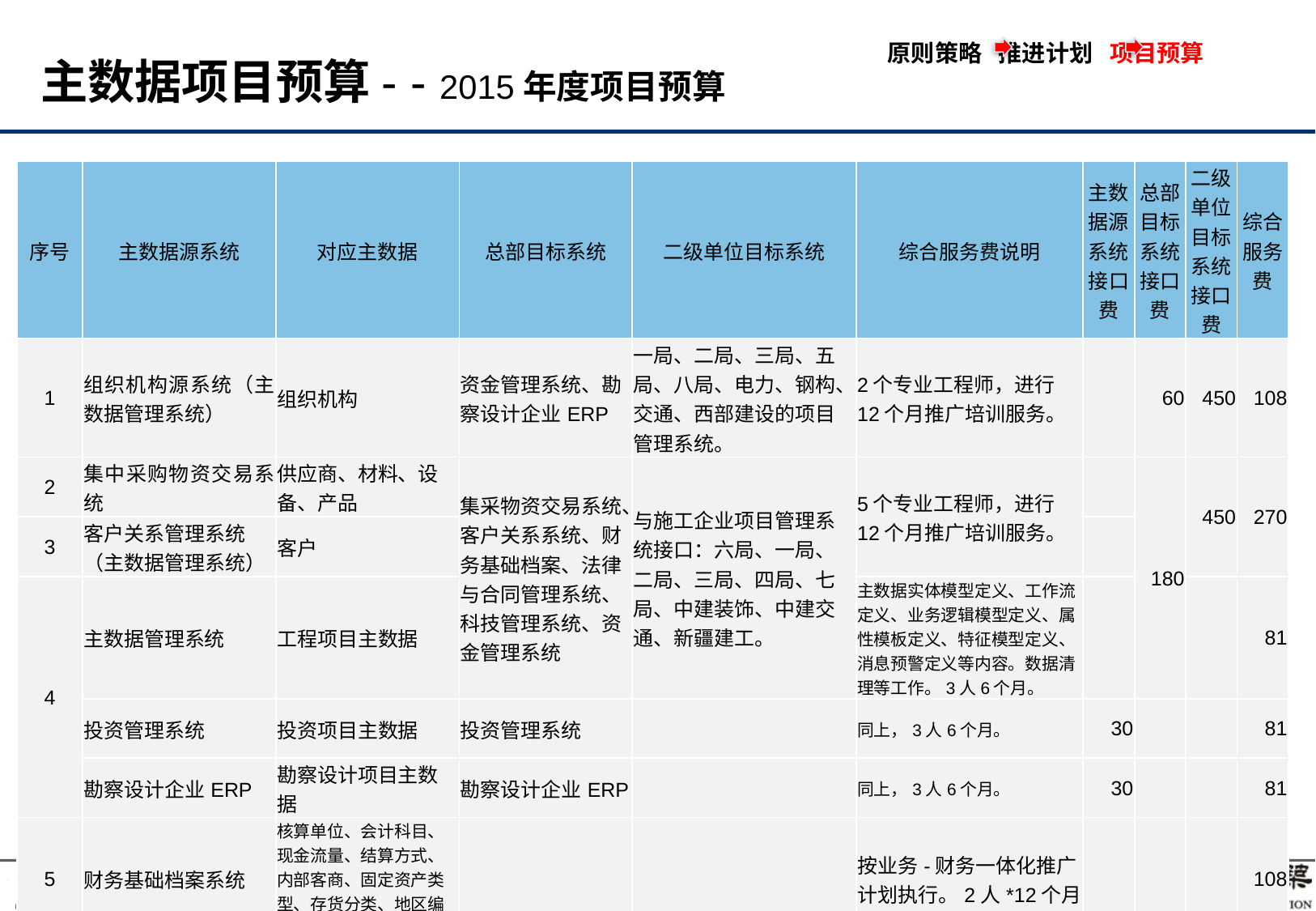

原则策略   推进计划   项目预算

# 主数据项目预算- - 2015年度项目预算
| 序号 | 主数据源系统 | 对应主数据 | 总部目标系统 | 二级单位目标系统 | 综合服务费说明 | 主数据源系统接口费 | 总部目标系统接口费 | 二级单位目标系统接口费 | 综合服务费 |
| --- | --- | --- | --- | --- | --- | --- | --- | --- | --- |
| 1 | 组织机构源系统（主数据管理系统） | 组织机构 | 资金管理系统、勘察设计企业ERP | 一局、二局、三局、五局、八局、电力、钢构、交通、西部建设的项目管理系统。 | 2个专业工程师，进行12个月推广培训服务。 |  | 60 | 450 | 108 |
| 2 | 集中采购物资交易系统 | 供应商、材料、设备、产品 | 集采物资交易系统、客户关系系统、财务基础档案、法律与合同管理系统、科技管理系统、资金管理系统 | 与施工企业项目管理系统接口：六局、一局、二局、三局、四局、七局、中建装饰、中建交通、新疆建工。 | 5个专业工程师，进行12个月推广培训服务。 |  | 180 | 450 | 270 |
| 3 | 客户关系管理系统（主数据管理系统） | 客户 |  |  |  |  |  |  |  |
| 4 | 主数据管理系统 | 工程项目主数据 |  |  | 主数据实体模型定义、工作流定义、业务逻辑模型定义、属性模板定义、特征模型定义、消息预警定义等内容。数据清理等工作。3人6个月。 |  |  |  | 81 |
|  | 投资管理系统 | 投资项目主数据 | 投资管理系统 |  | 同上，3人6个月。 | 30 |  |  | 81 |
|  | 勘察设计企业ERP | 勘察设计项目主数据 | 勘察设计企业ERP |  | 同上，3人6个月。 | 30 |  |  | 81 |
| 5 | 财务基础档案系统 | 核算单位、会计科目、现金流量、结算方式、内部客商、固定资产类型、存货分类、地区编码主数据 |  |  | 按业务-财务一体化推广计划执行。2人\*12个月 |  |  |  | 108 |
| 年度汇总 |  | 总部预算（万元）: | 1029 | 二级单位预算（万元）: | 900 | 60 | 240 | 900 | 729 |